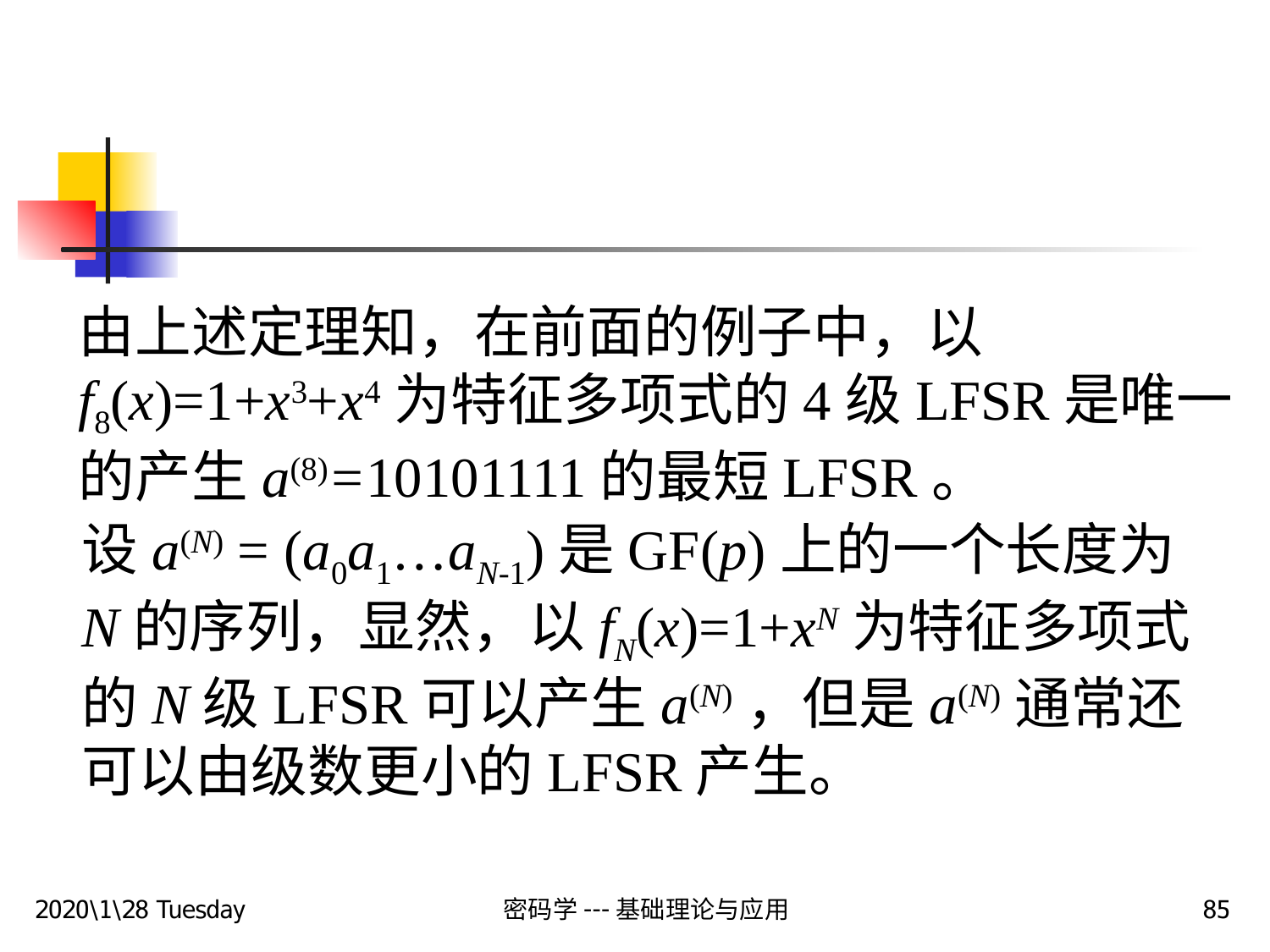

由上述定理知，在前面的例子中，以f8(x)=1+x3+x4为特征多项式的4级LFSR是唯一的产生a(8)=10101111的最短LFSR。
设a(N) = (a0a1…aN-1)是GF(p)上的一个长度为N的序列，显然，以fN(x)=1+xN为特征多项式的N级LFSR可以产生a(N)，但是a(N)通常还可以由级数更小的LFSR产生。

2020\1\28 Tuesday
密码学---基础理论与应用
85